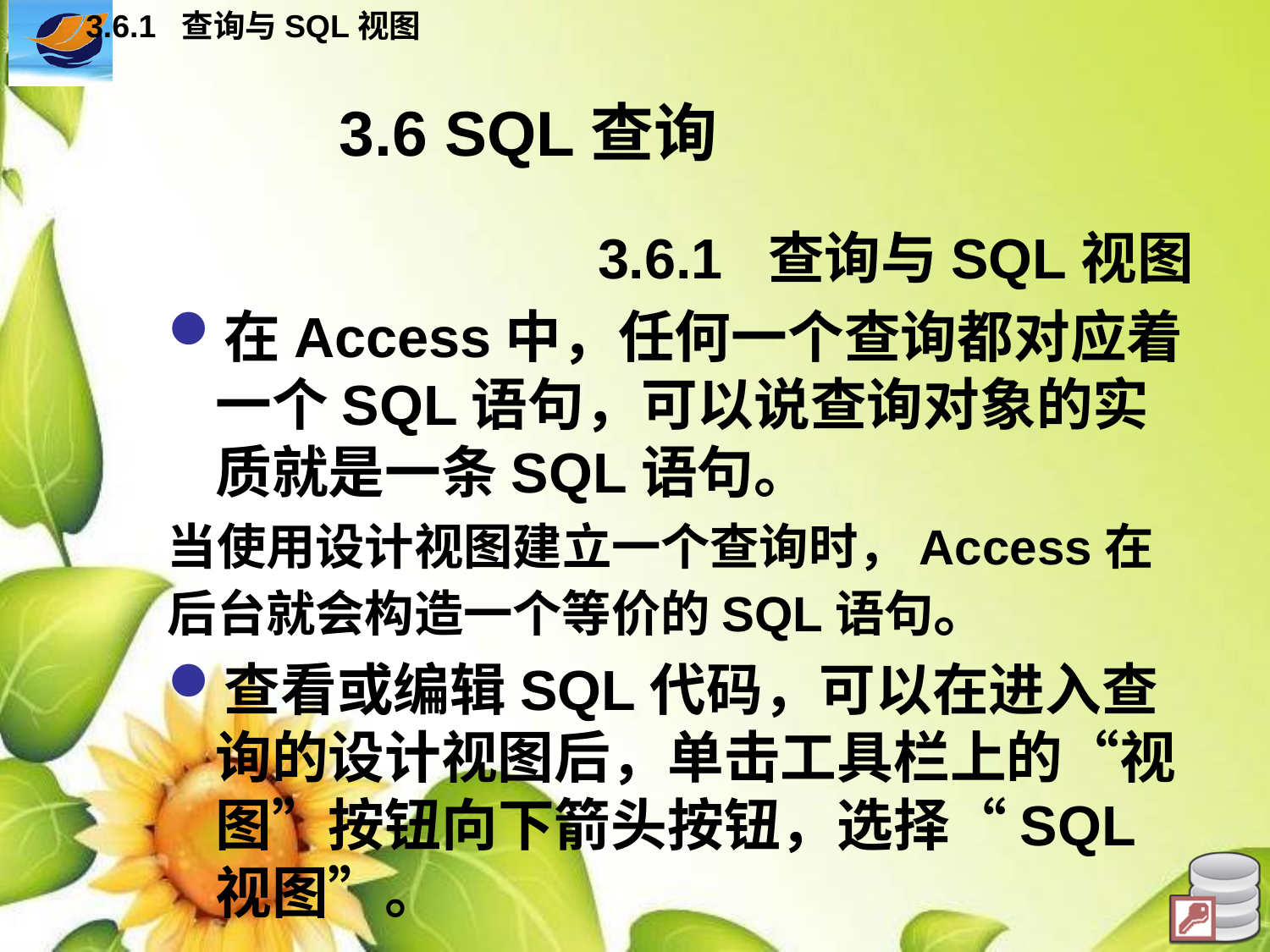

3.6.1  查询与SQL视图
# 3.6 SQL查询
   3.6.1  查询与SQL视图
在Access中，任何一个查询都对应着一个SQL语句，可以说查询对象的实质就是一条SQL语句。
当使用设计视图建立一个查询时，Access在后台就会构造一个等价的SQL语句。
查看或编辑SQL代码，可以在进入查询的设计视图后，单击工具栏上的“视图”按钮向下箭头按钮，选择“SQL视图”。